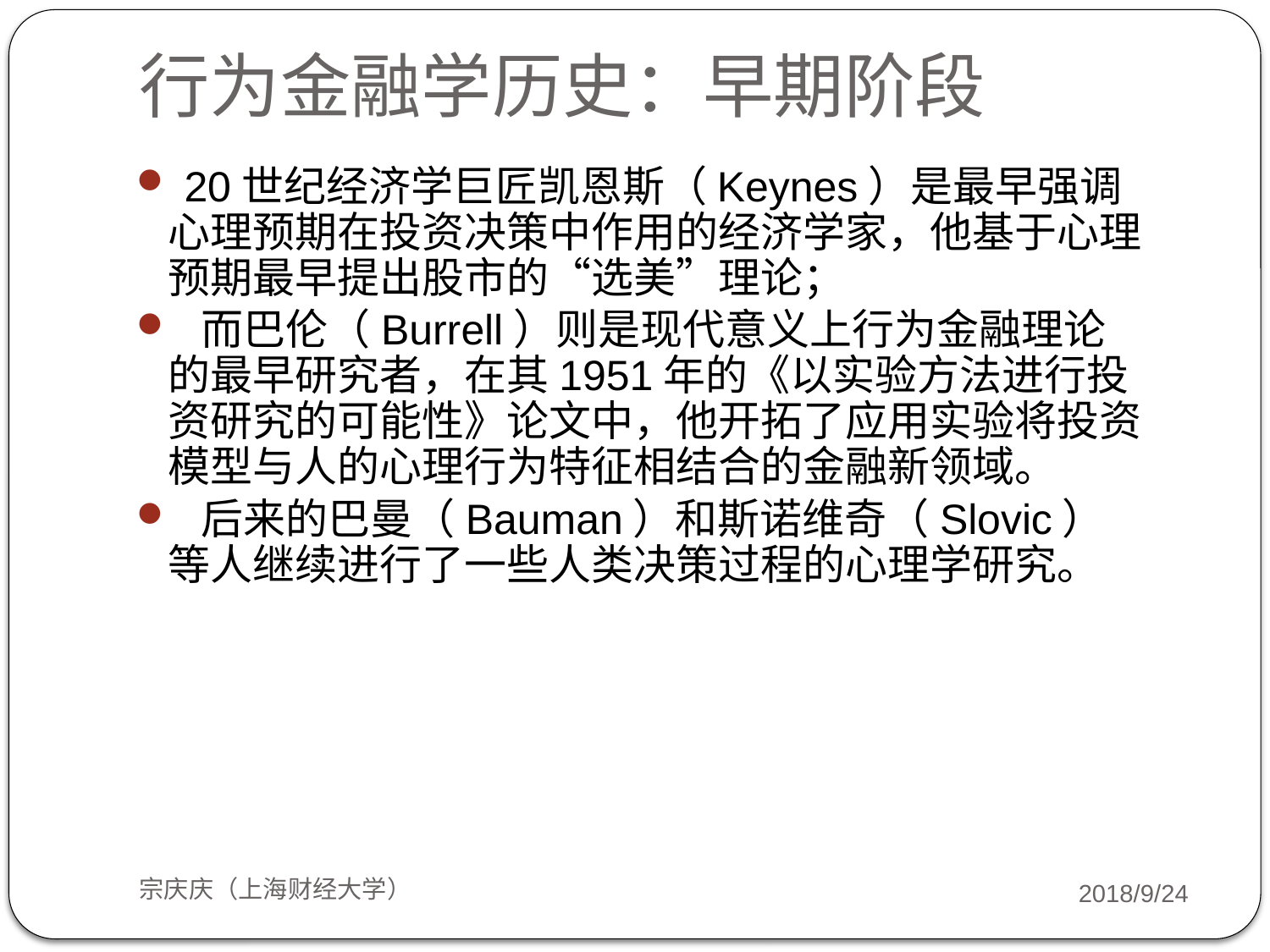

# 行为金融学历史：早期阶段
 20世纪经济学巨匠凯恩斯（Keynes）是最早强调心理预期在投资决策中作用的经济学家，他基于心理预期最早提出股市的“选美”理论；
  而巴伦（Burrell）则是现代意义上行为金融理论的最早研究者，在其1951年的《以实验方法进行投资研究的可能性》论文中，他开拓了应用实验将投资模型与人的心理行为特征相结合的金融新领域。
  后来的巴曼（Bauman）和斯诺维奇（Slovic）等人继续进行了一些人类决策过程的心理学研究。
宗庆庆（上海财经大学）
2018/9/24